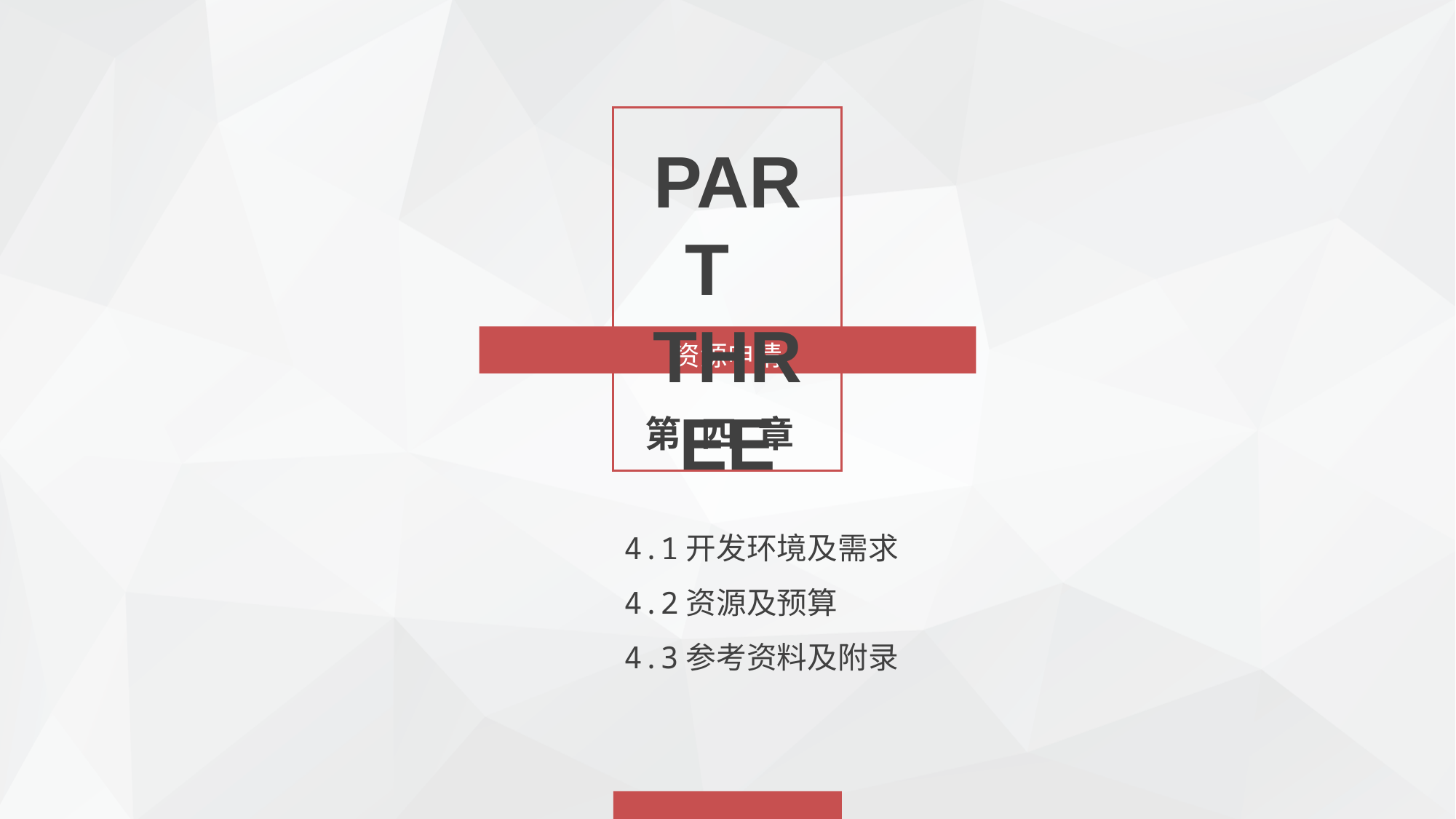

PART   THREE
资源申请

第 四 章
4.1开发环境及需求
4.2资源及预算
4.3参考资料及附录